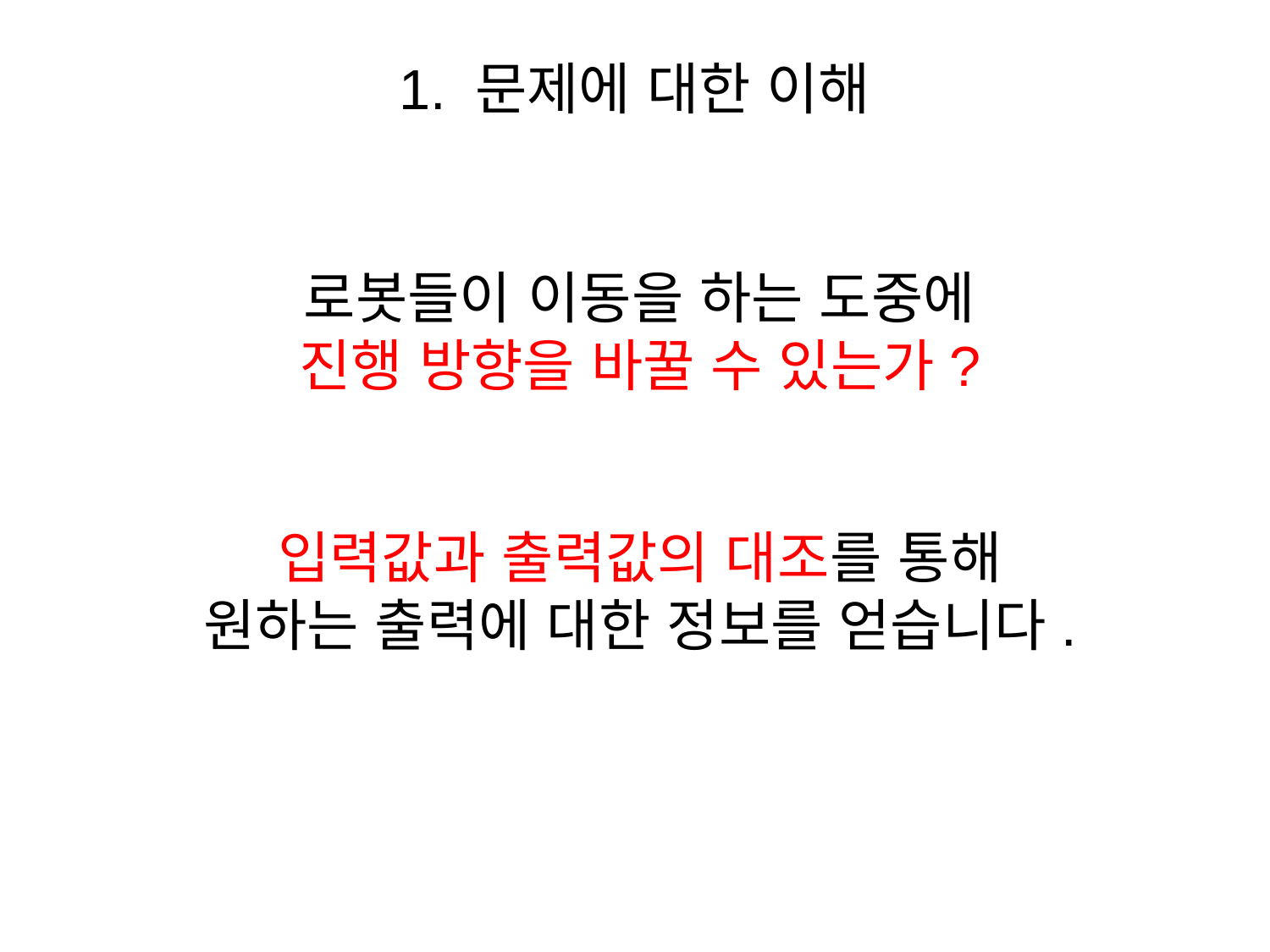

# 1. 문제에 대한 이해
로봇들이 이동을 하는 도중에
진행 방향을 바꿀 수 있는가?
입력값과 출력값의 대조를 통해
원하는 출력에 대한 정보를 얻습니다.